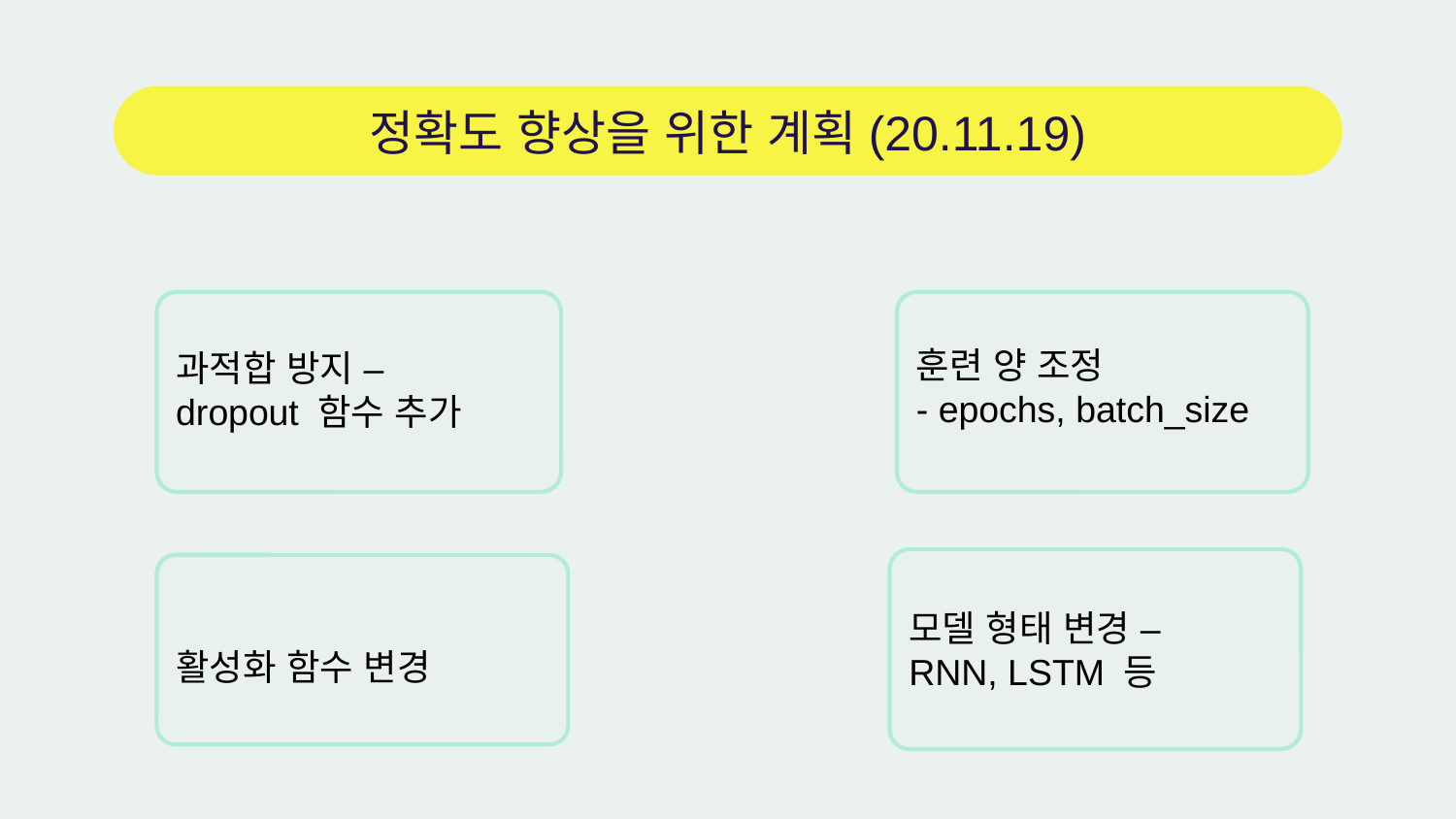

# 정확도 향상을 위한 계획(20.11.19)

과적합 방지 –
dropout 함수 추가

훈련 양 조정
- epochs, batch_size

모델 형태 변경 –
RNN, LSTM 등

활성화 함수 변경